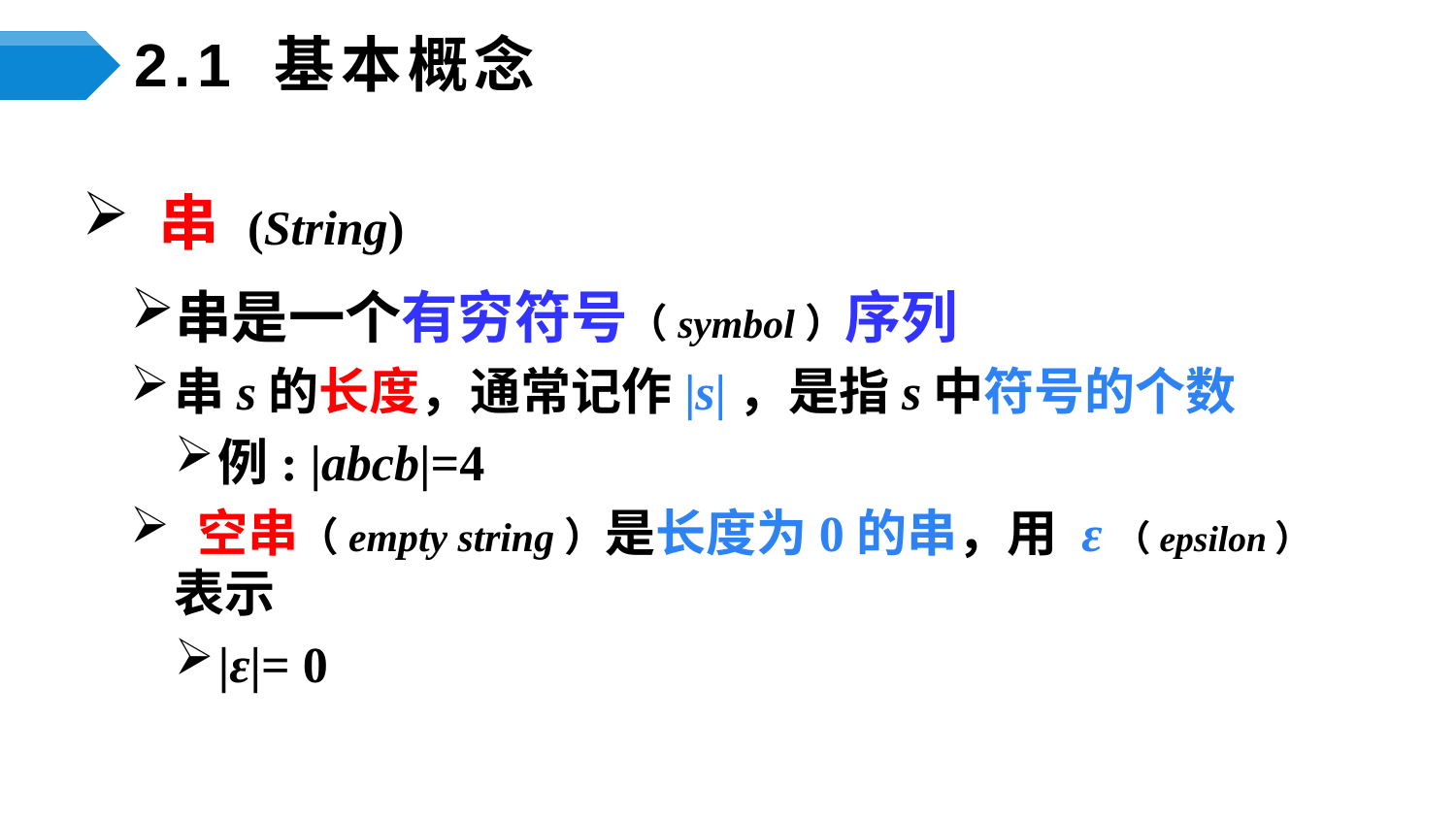

# 2.1 基本概念
 串 (String)
串是一个有穷符号（symbol）序列
串s的长度，通常记作|s|，是指s中符号的个数
例: |abcb|=4
 空串（empty string）是长度为0的串，用 ε（epsilon）表示
|ε|= 0